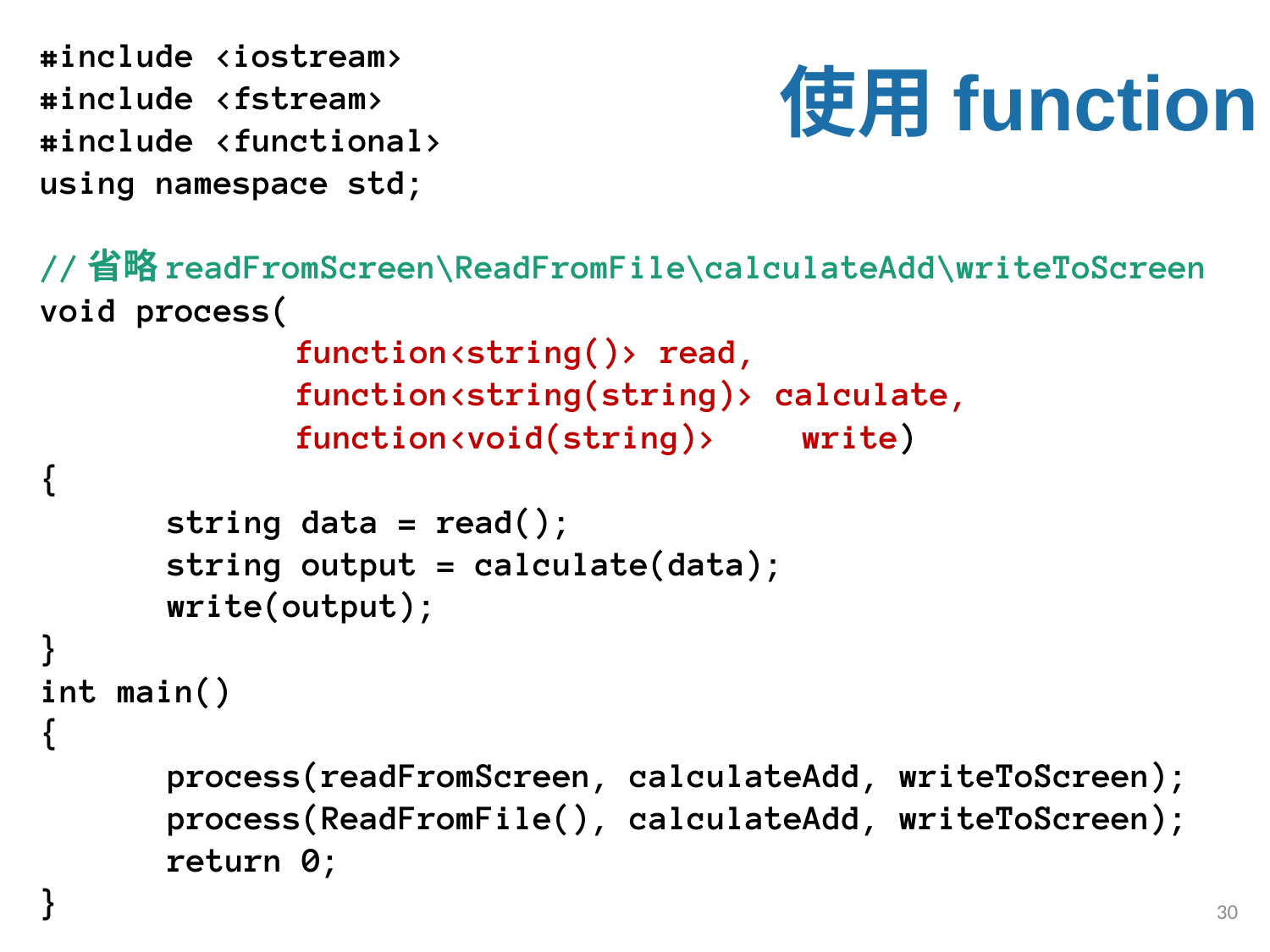

# 使用function
#include <iostream>
#include <fstream>
#include <functional>
using namespace std;

//省略readFromScreen\ReadFromFile\calculateAdd\writeToScreen
void process(
		function<string()> read,
		function<string(string)> calculate,
		function<void(string)>	write)
{
	string data = read();
	string output = calculate(data);
	write(output);
}
int main()
{
	process(readFromScreen, calculateAdd, writeToScreen);
	process(ReadFromFile(), calculateAdd, writeToScreen);
	return 0;
}
30